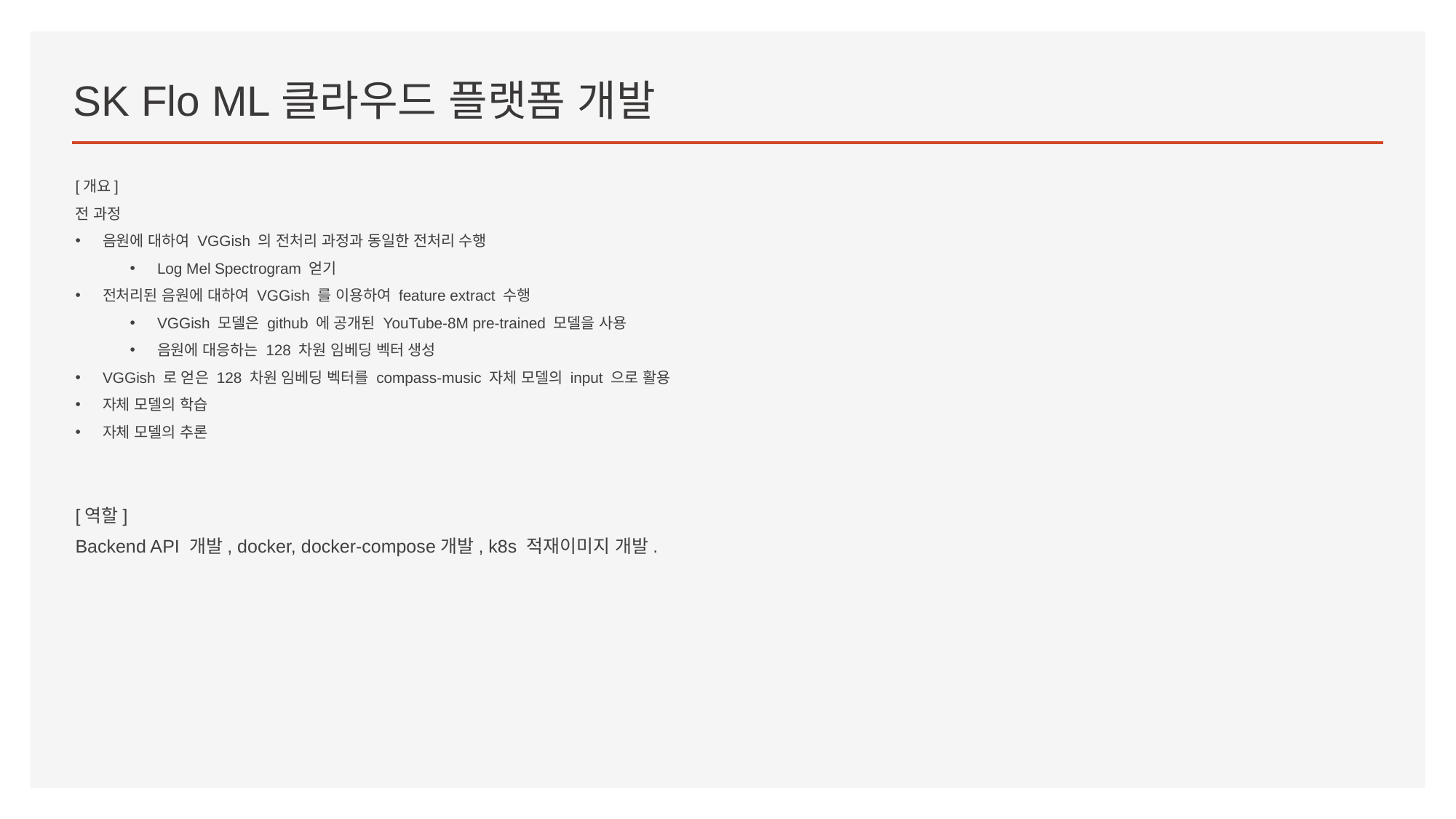

# SK Flo ML클라우드 플랫폼 개발
[개요]
전 과정
음원에 대하여 VGGish 의 전처리 과정과 동일한 전처리 수행
Log Mel Spectrogram 얻기
전처리된 음원에 대하여 VGGish 를 이용하여 feature extract 수행
VGGish 모델은 github 에 공개된 YouTube-8M pre-trained 모델을 사용
음원에 대응하는 128 차원 임베딩 벡터 생성
VGGish 로 얻은 128 차원 임베딩 벡터를 compass-music 자체 모델의 input 으로 활용
자체 모델의 학습
자체 모델의 추론

[역할]
Backend API 개발, docker, docker-compose개발, k8s 적재이미지 개발.